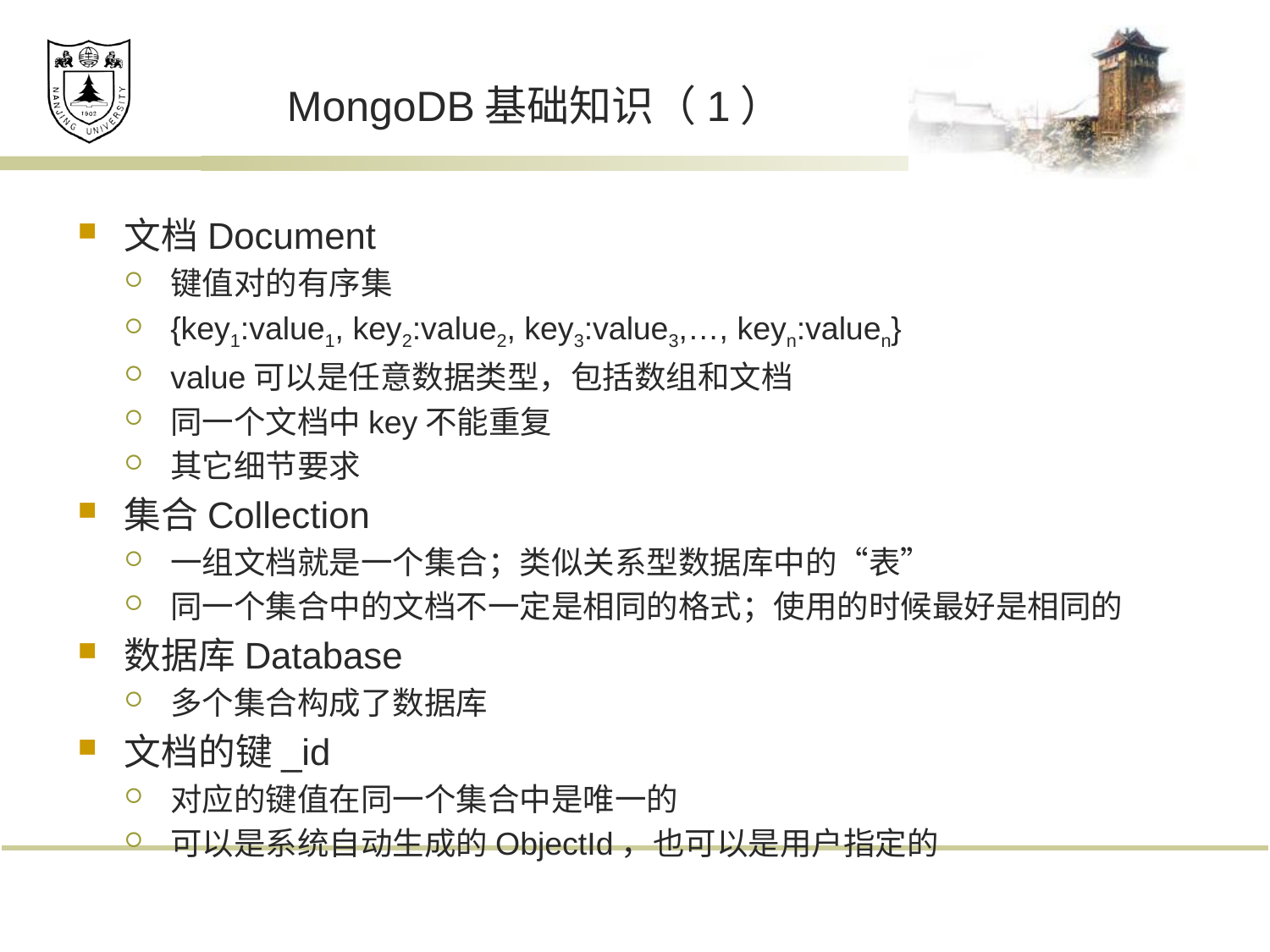

# MongoDB基础知识（1）
文档Document
键值对的有序集
{key1:value1, key2:value2, key3:value3,…, keyn:valuen}
value可以是任意数据类型，包括数组和文档
同一个文档中key不能重复
其它细节要求
集合Collection
一组文档就是一个集合；类似关系型数据库中的“表”
同一个集合中的文档不一定是相同的格式；使用的时候最好是相同的
数据库Database
多个集合构成了数据库
文档的键_id
对应的键值在同一个集合中是唯一的
可以是系统自动生成的ObjectId，也可以是用户指定的